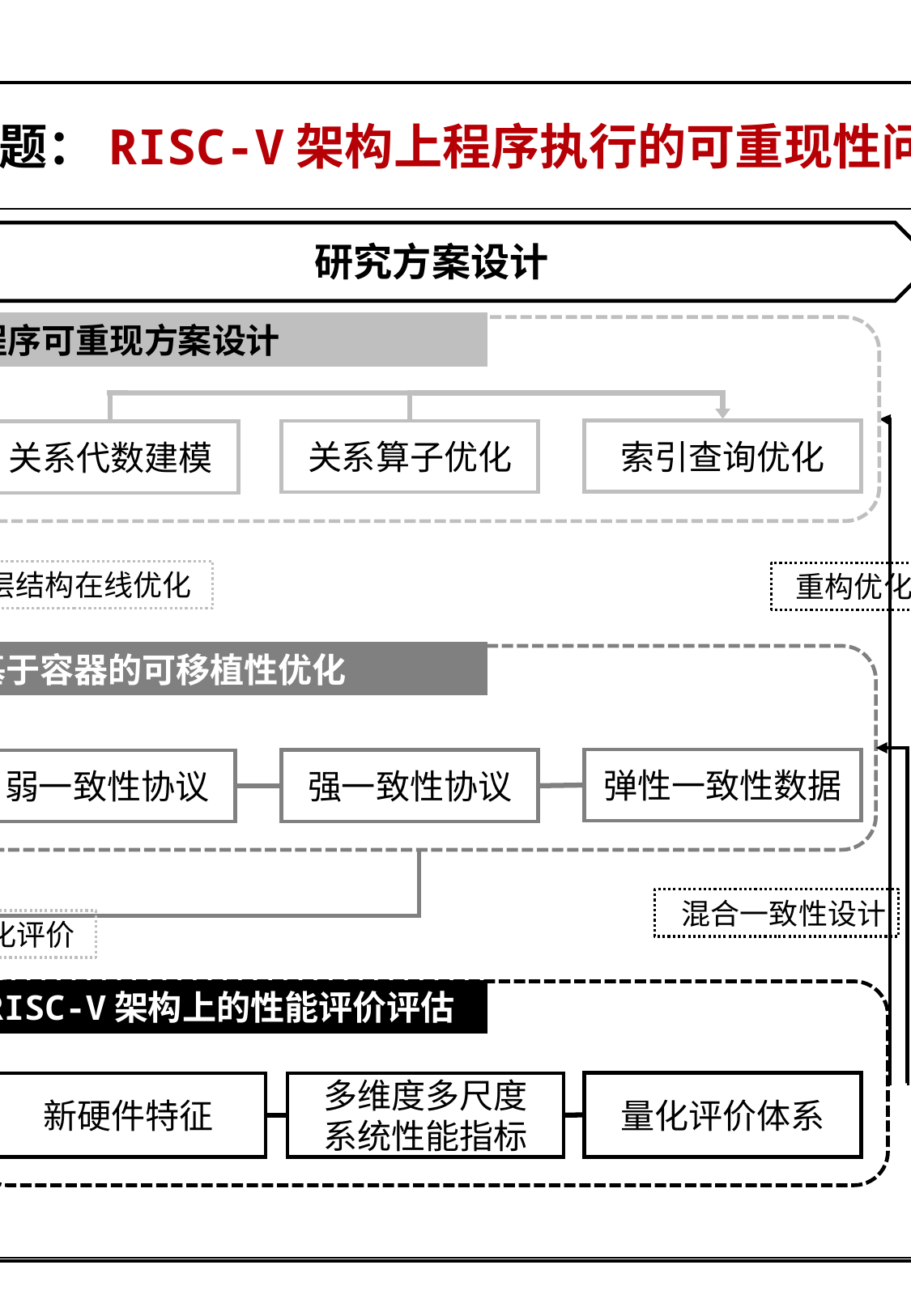

问题：RISC-V架构上程序执行的可重现性问题

性能评估
主要问题
研究方案设计
数据库软件定义计算系统

计算系统驱动数据库优化

程序可重现方案设计

索引查询优化
关系算子优化
关系代数建模
区域脱贫、乡村振兴

支撑江西省井冈山市碧溪镇1.3万余农业人口基本实现全面脱贫，人均增收1300余元，共计1380万元
容器可重现性方案

关系算子
优化

分布式一致性算法
可移植性差
特征模型提取

RISC-V架构
产业信息化、智能化转型

多层结构在线优化
重构优化
产生经济效益
基于容器的可移植性优化

弹性一致性数据
强一致性协议
弱一致性协议
200万元
江西省有色金属产业
300万元
数字医疗业务领域
3项政府服务平台
政府云服务平台
743万元
企业信息化平台
混合一致性设计
量化评价
RISC-V架构上的性能评价评估

量化评价体系
新硬件特征
多维度多尺度
系统性能指标
军民融合、技术攻关

与军委科技委、国防科技大学、中国科学院等单位紧密合作
完成海洋等流体数据数据处理关键技术研究，已应用于多个关键场景